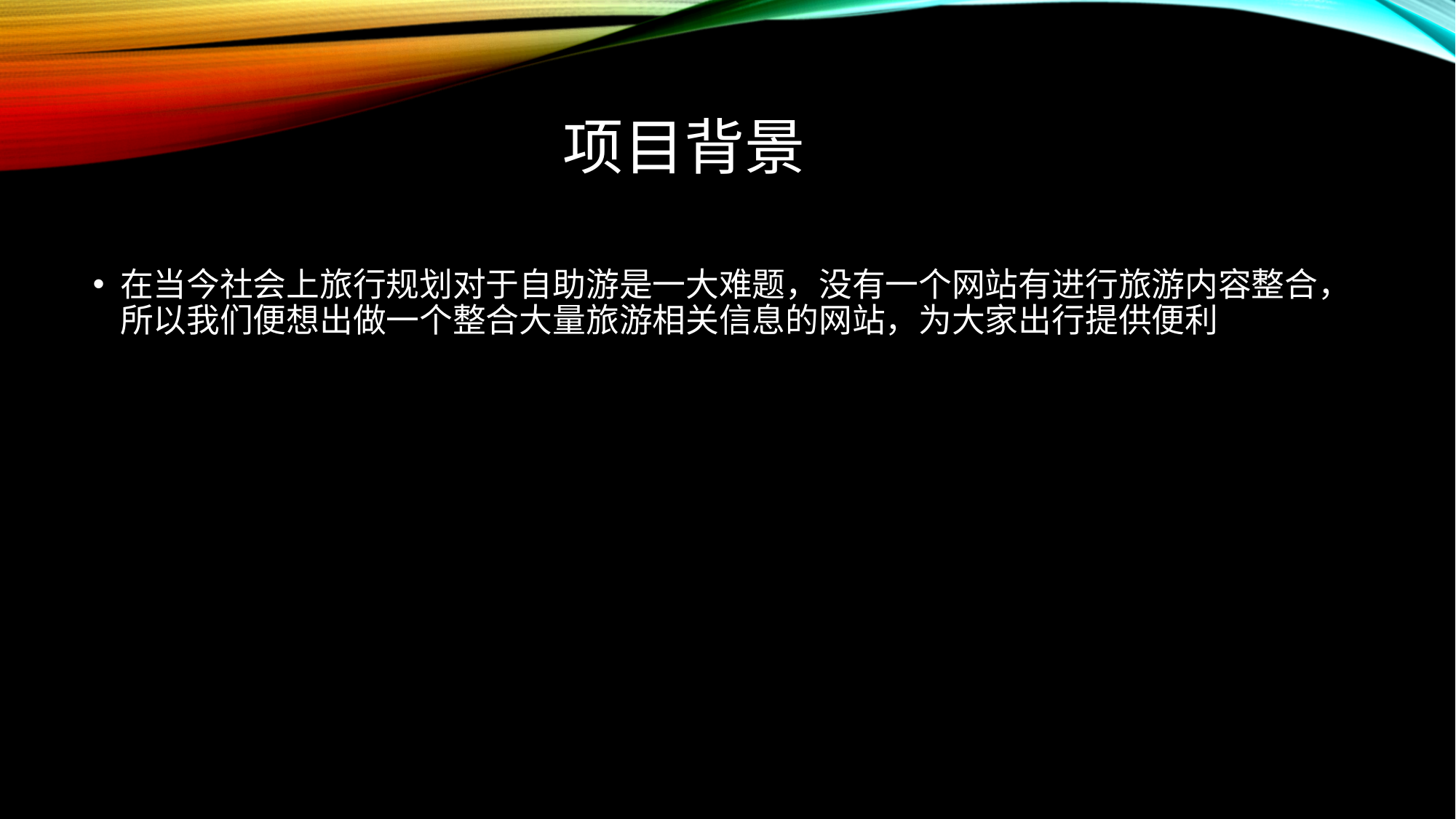

# 项目背景
在当今社会上旅行规划对于自助游是一大难题，没有一个网站有进行旅游内容整合，所以我们便想出做一个整合大量旅游相关信息的网站，为大家出行提供便利